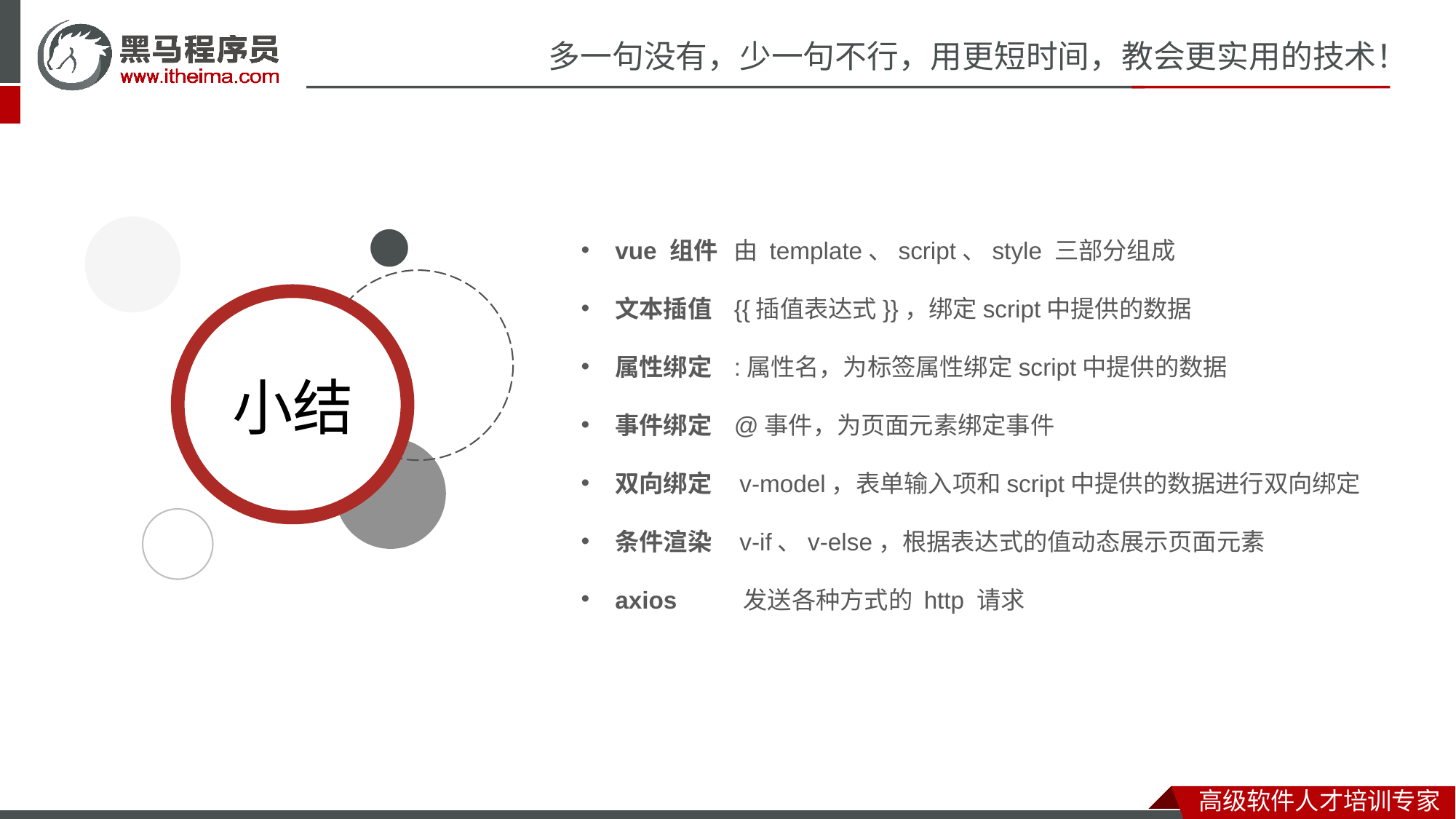

vue 组件   由 template、script、style 三部分组成
文本插值   {{插值表达式}}，绑定script中提供的数据
属性绑定   :属性名，为标签属性绑定script中提供的数据
事件绑定   @事件，为页面元素绑定事件
双向绑定    v-model，表单输入项和script中提供的数据进行双向绑定
条件渲染    v-if、v-else，根据表达式的值动态展示页面元素
axios         发送各种方式的 http 请求